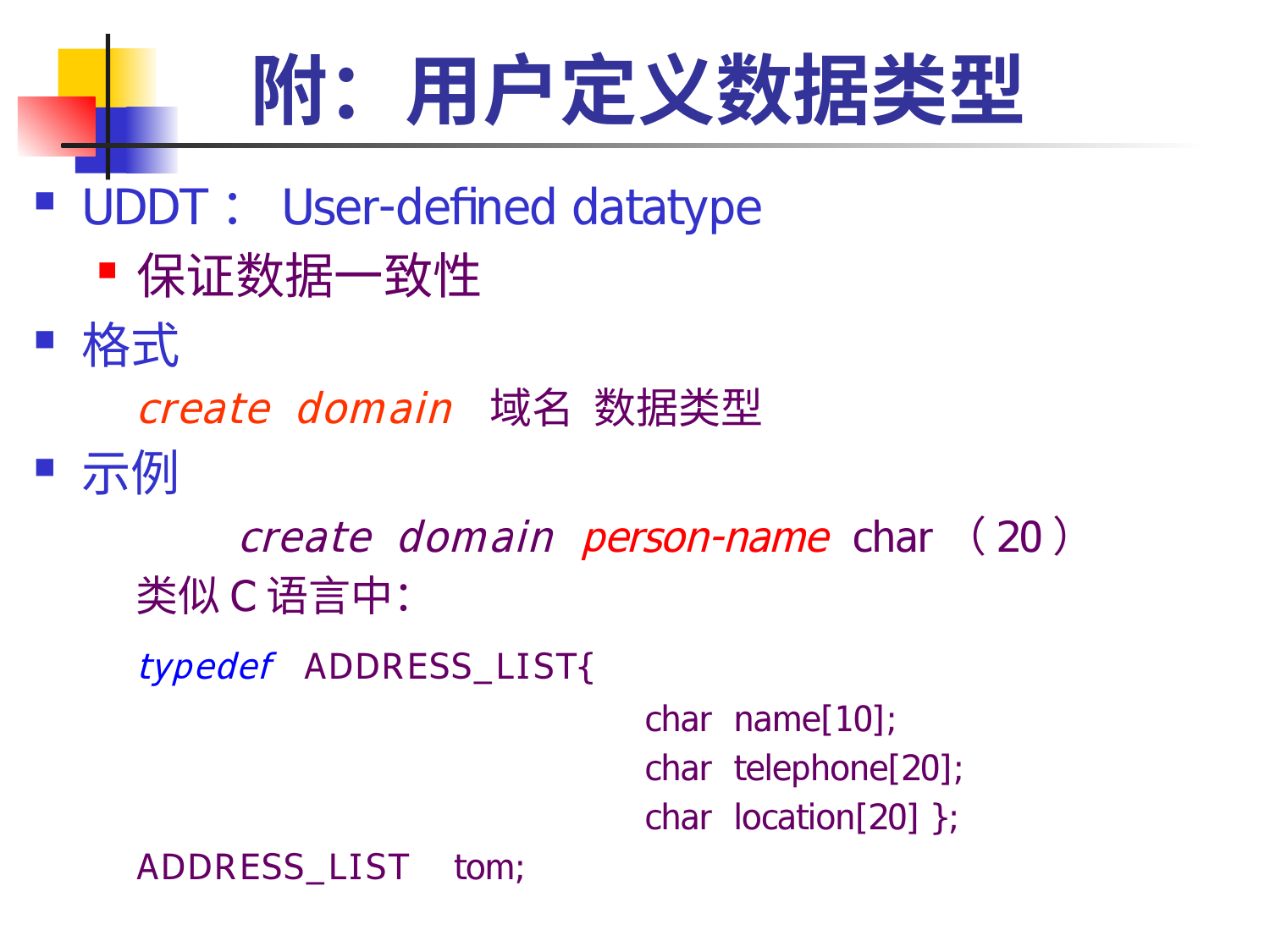

# 附：用户定义数据类型
UDDT：User-defined datatype
保证数据一致性
格式
   create  domain  域名  数据类型
示例
create  domain  person-name  char（20）
   类似C语言中：
	typedef   ADDRESS_LIST{
					char  name[10];
					char  telephone[20];
					char  location[20] };
	ADDRESS_LIST    tom;